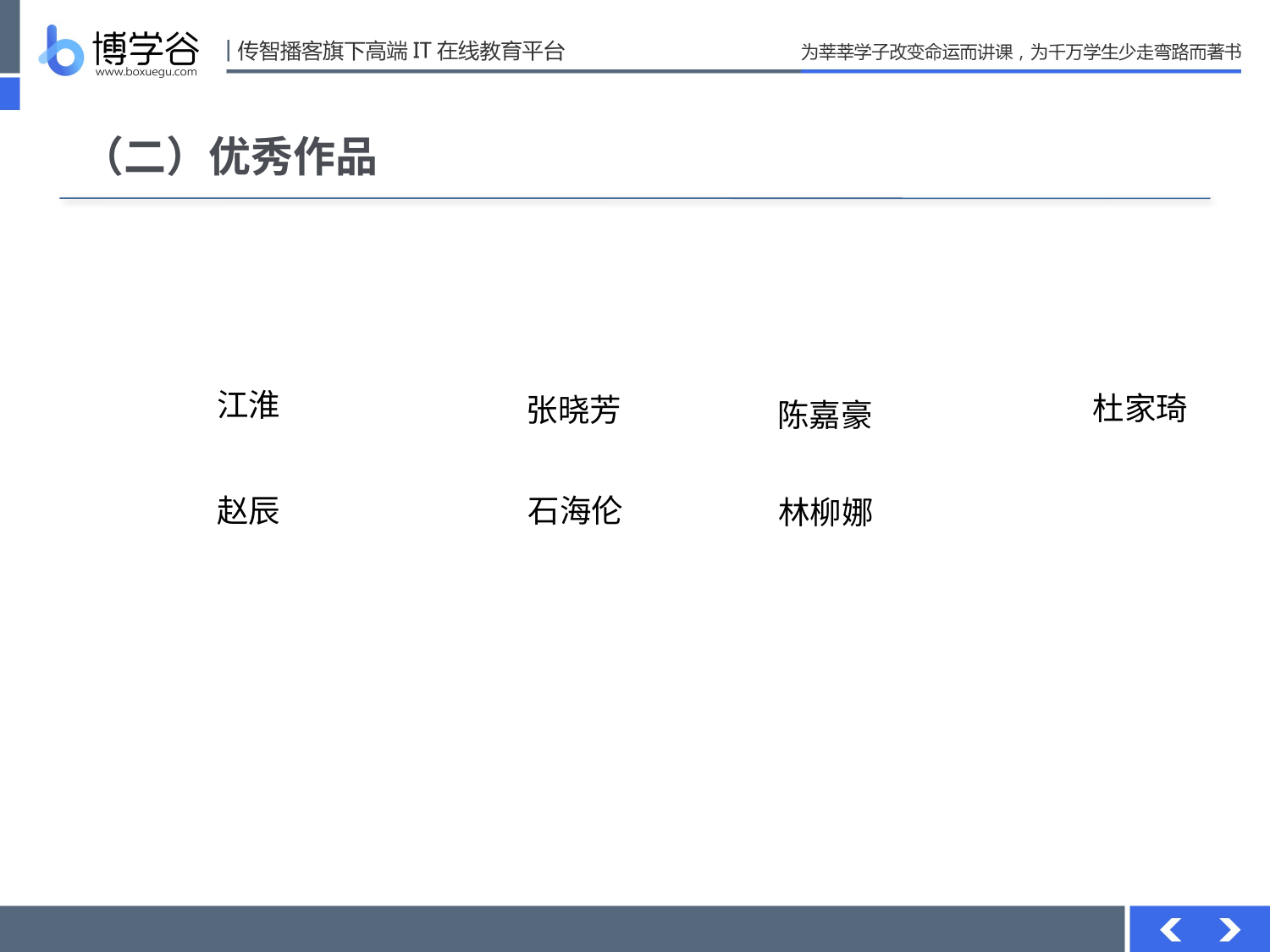

（二）优秀作品
江淮
杜家琦
张晓芳
陈嘉豪
赵辰
石海伦
林柳娜